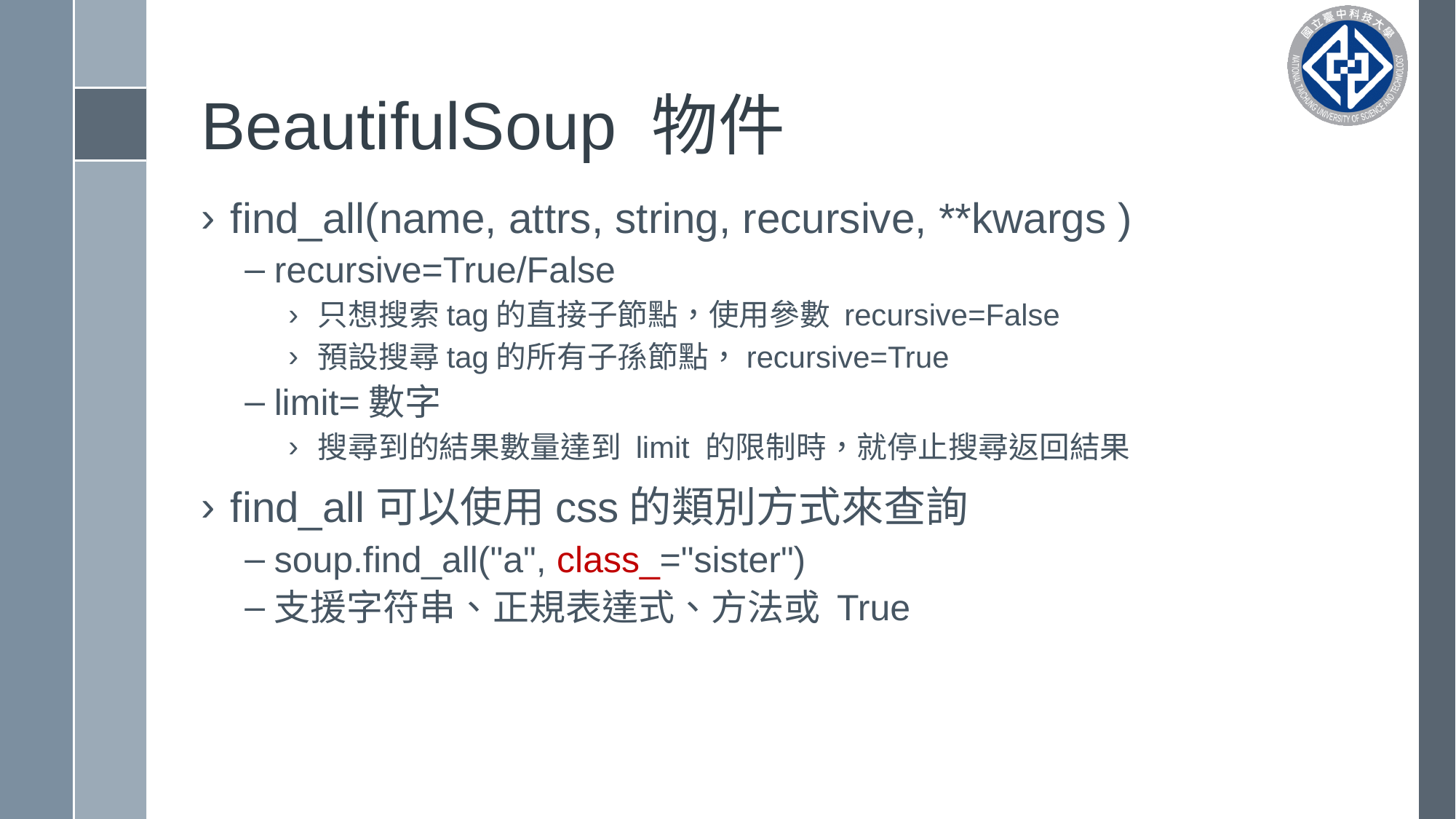

# BeautifulSoup 物件
find_all(name, attrs, string, recursive, **kwargs )
recursive=True/False
只想搜索tag的直接子節點，使用參數 recursive=False
預設搜尋tag的所有子孫節點，recursive=True
limit=數字
搜尋到的結果數量達到 limit 的限制時，就停止搜尋返回結果
find_all可以使用css的類別方式來查詢
soup.find_all("a", class_="sister")
支援字符串、正規表達式、方法或 True